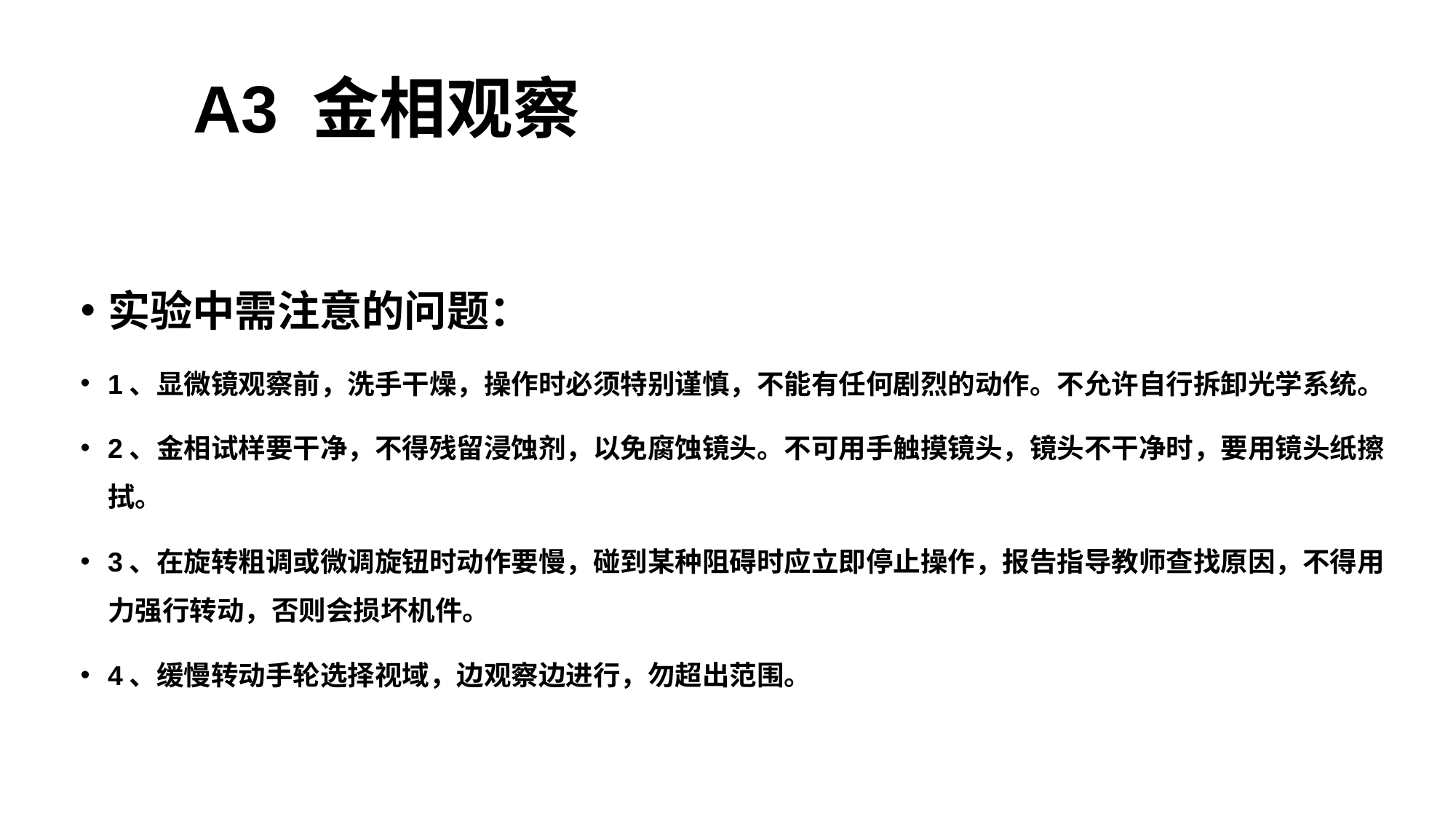

A3 金相观察
实验中需注意的问题：
1、显微镜观察前，洗手干燥，操作时必须特别谨慎，不能有任何剧烈的动作。不允许自行拆卸光学系统。
2、金相试样要干净，不得残留浸蚀剂，以免腐蚀镜头。不可用手触摸镜头，镜头不干净时，要用镜头纸擦拭。
3、在旋转粗调或微调旋钮时动作要慢，碰到某种阻碍时应立即停止操作，报告指导教师查找原因，不得用力强行转动，否则会损坏机件。
4、缓慢转动手轮选择视域，边观察边进行，勿超出范围。